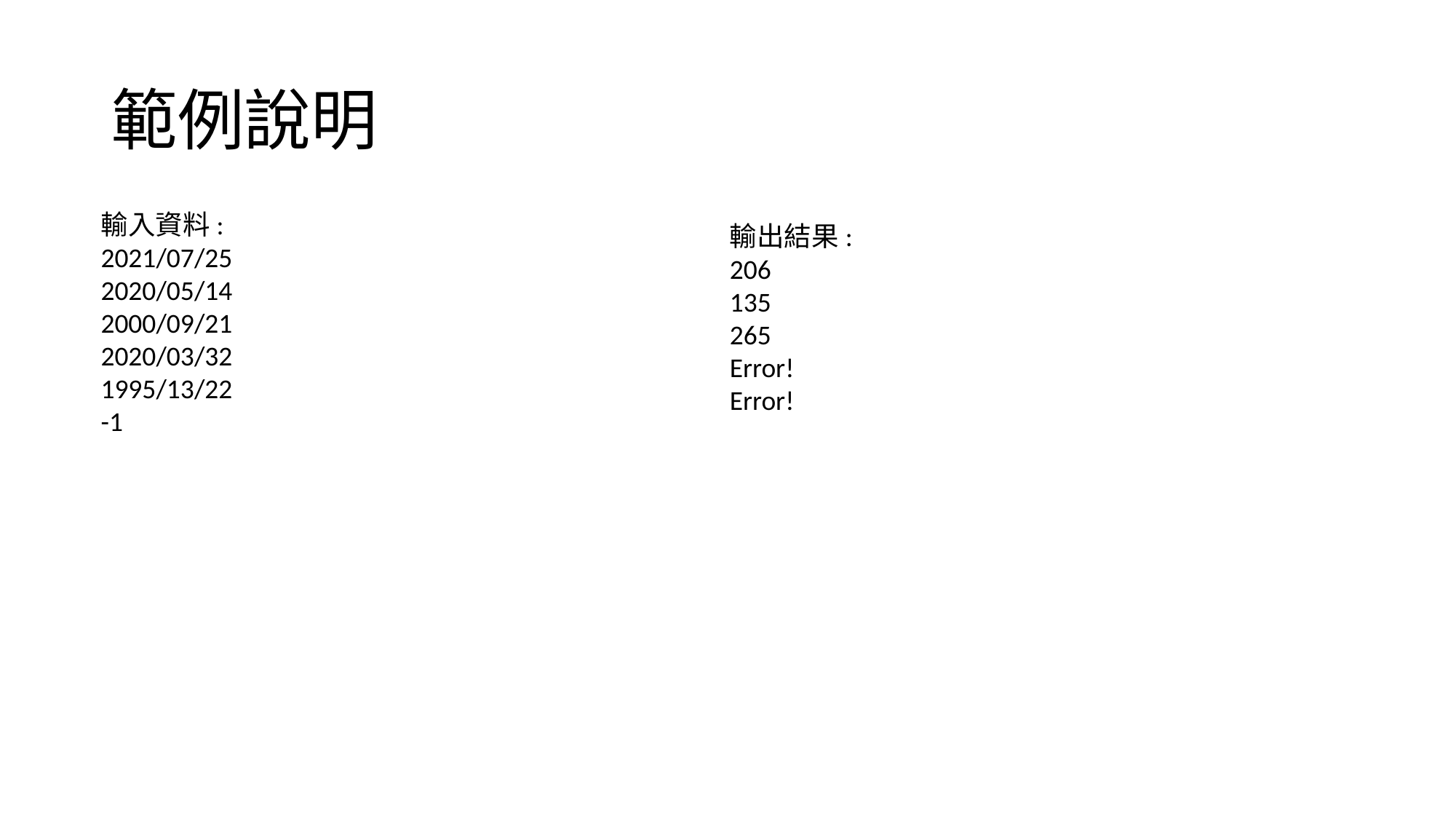

# 範例說明
輸入資料:
2021/07/25
2020/05/14
2000/09/21
2020/03/32
1995/13/22
-1
輸出結果:
206
135
265
Error!
Error!